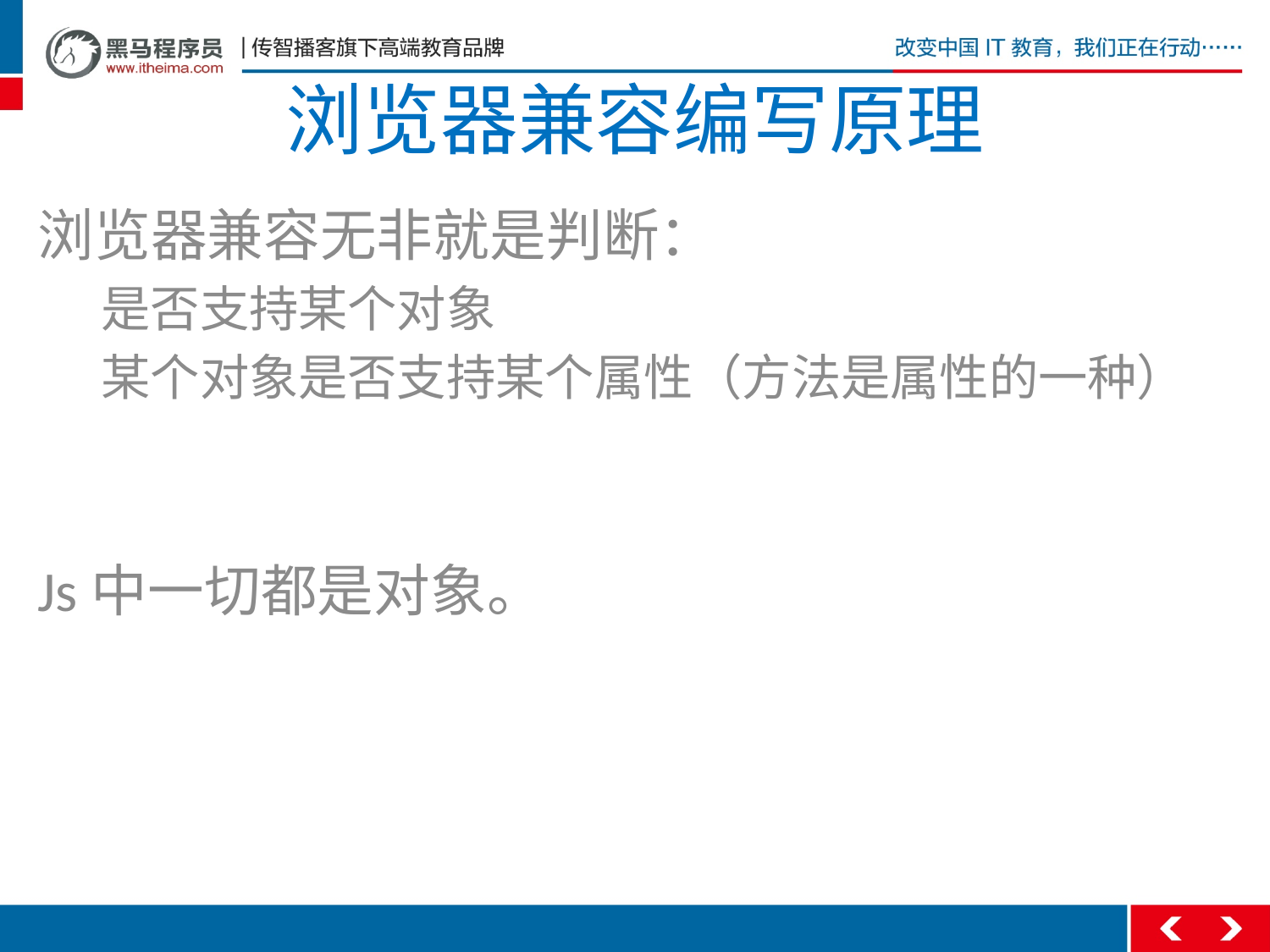

# 浏览器兼容编写原理
浏览器兼容无非就是判断：
是否支持某个对象
某个对象是否支持某个属性（方法是属性的一种）

Js中一切都是对象。